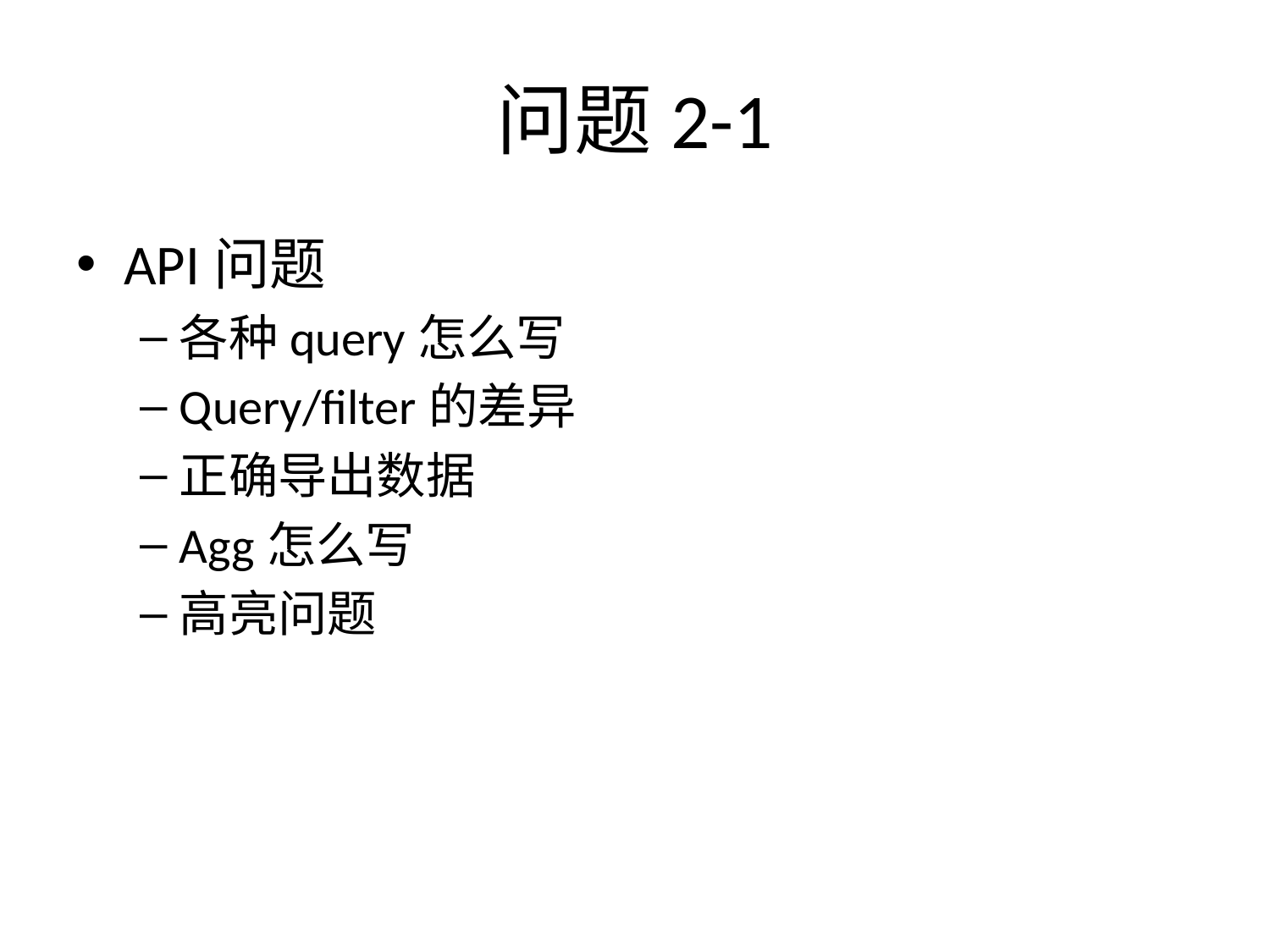

# 问题2-1
API问题
各种query怎么写
Query/filter的差异
正确导出数据
Agg怎么写
高亮问题